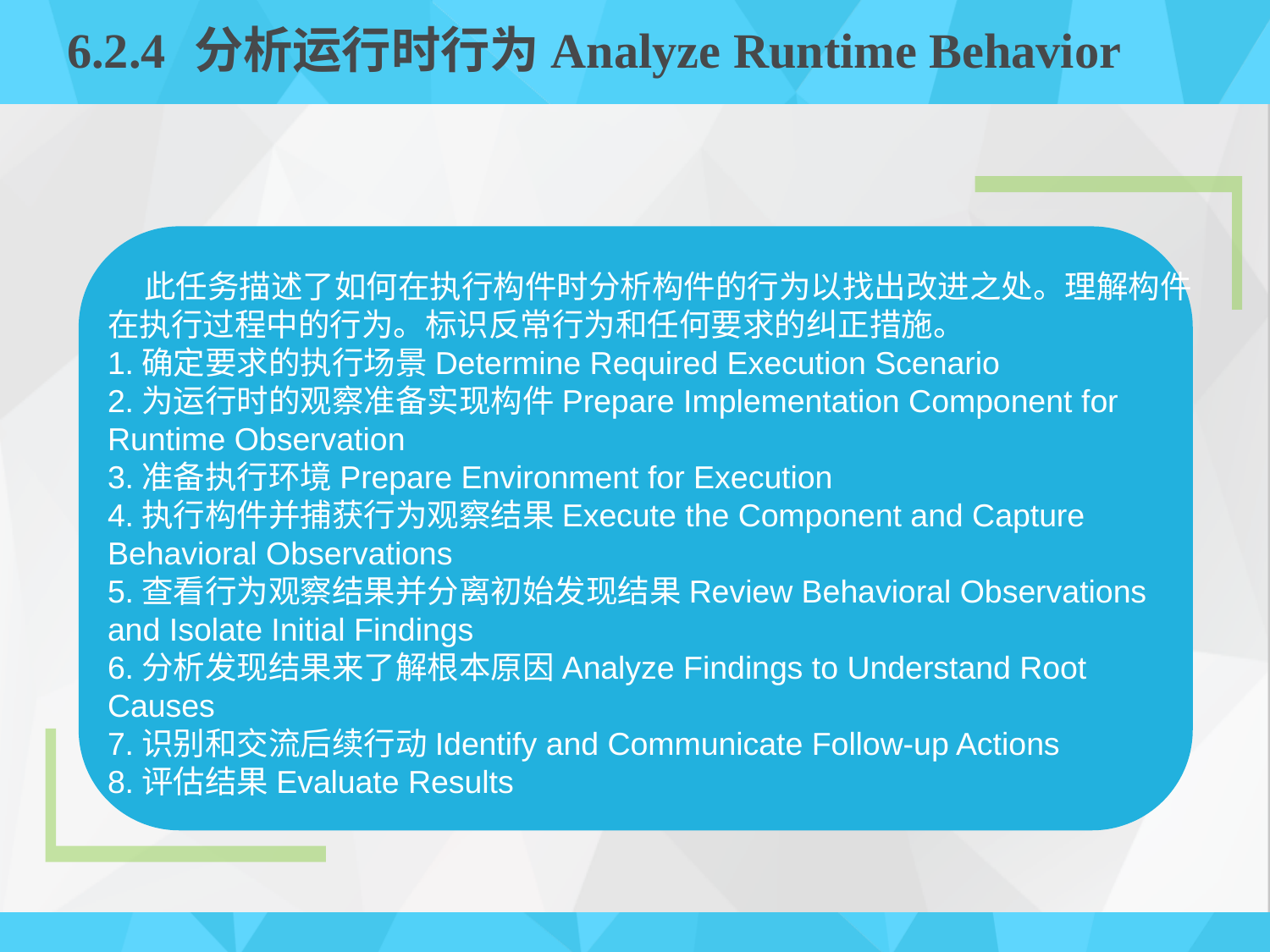

# 6.2.4	分析运行时行为Analyze Runtime Behavior

    此任务描述了如何在执行构件时分析构件的行为以找出改进之处。理解构件在执行过程中的行为。标识反常行为和任何要求的纠正措施。
1.确定要求的执行场景Determine Required Execution Scenario
2.为运行时的观察准备实现构件Prepare Implementation Component for Runtime Observation
3.准备执行环境Prepare Environment for Execution
4.执行构件并捕获行为观察结果Execute the Component and Capture Behavioral Observations
5.查看行为观察结果并分离初始发现结果Review Behavioral Observations and Isolate Initial Findings
6.分析发现结果来了解根本原因Analyze Findings to Understand Root Causes
7.识别和交流后续行动Identify and Communicate Follow-up Actions
8.评估结果Evaluate Results